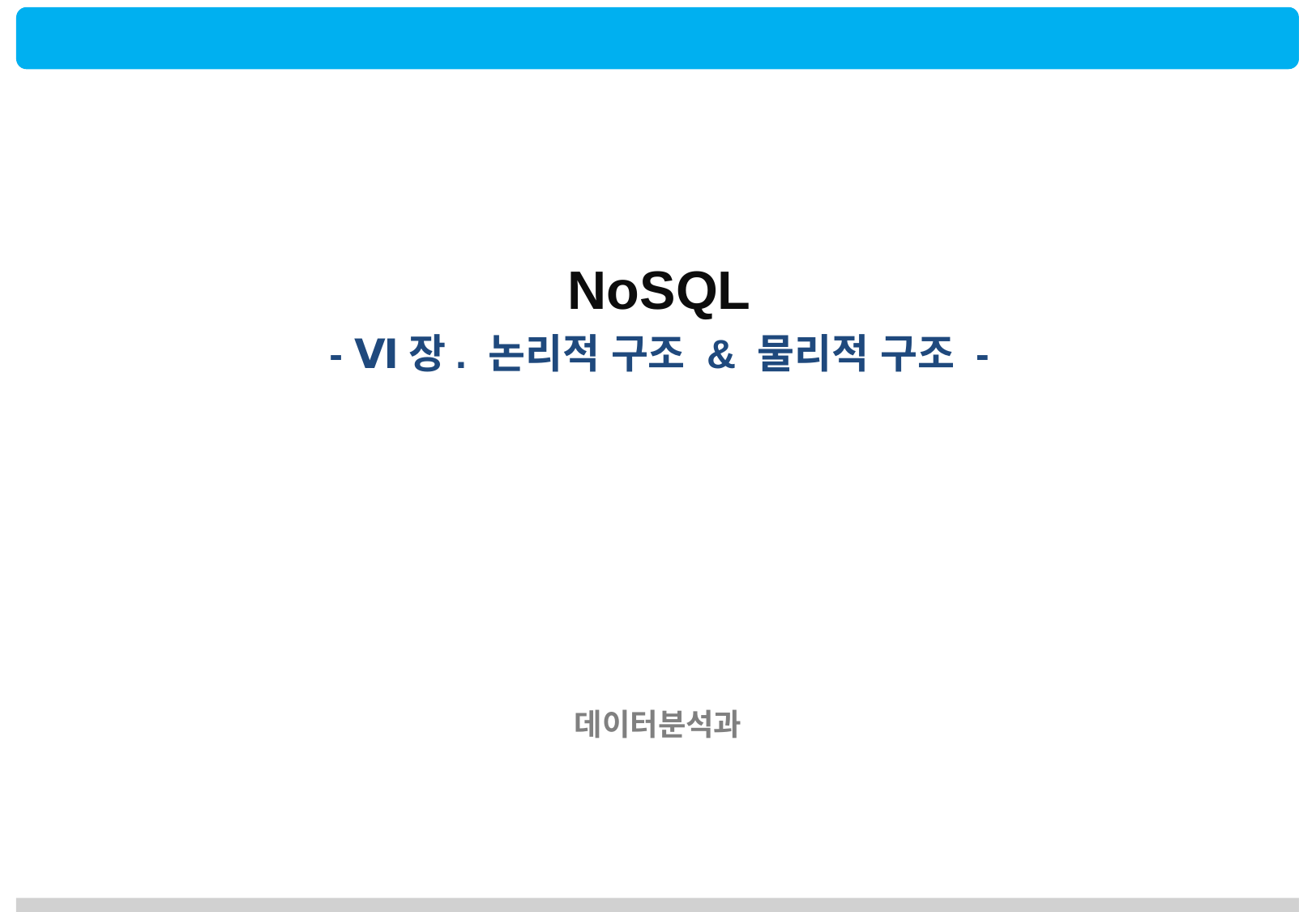

NoSQL
- Ⅵ장. 논리적 구조 & 물리적 구조 -
데이터분석과